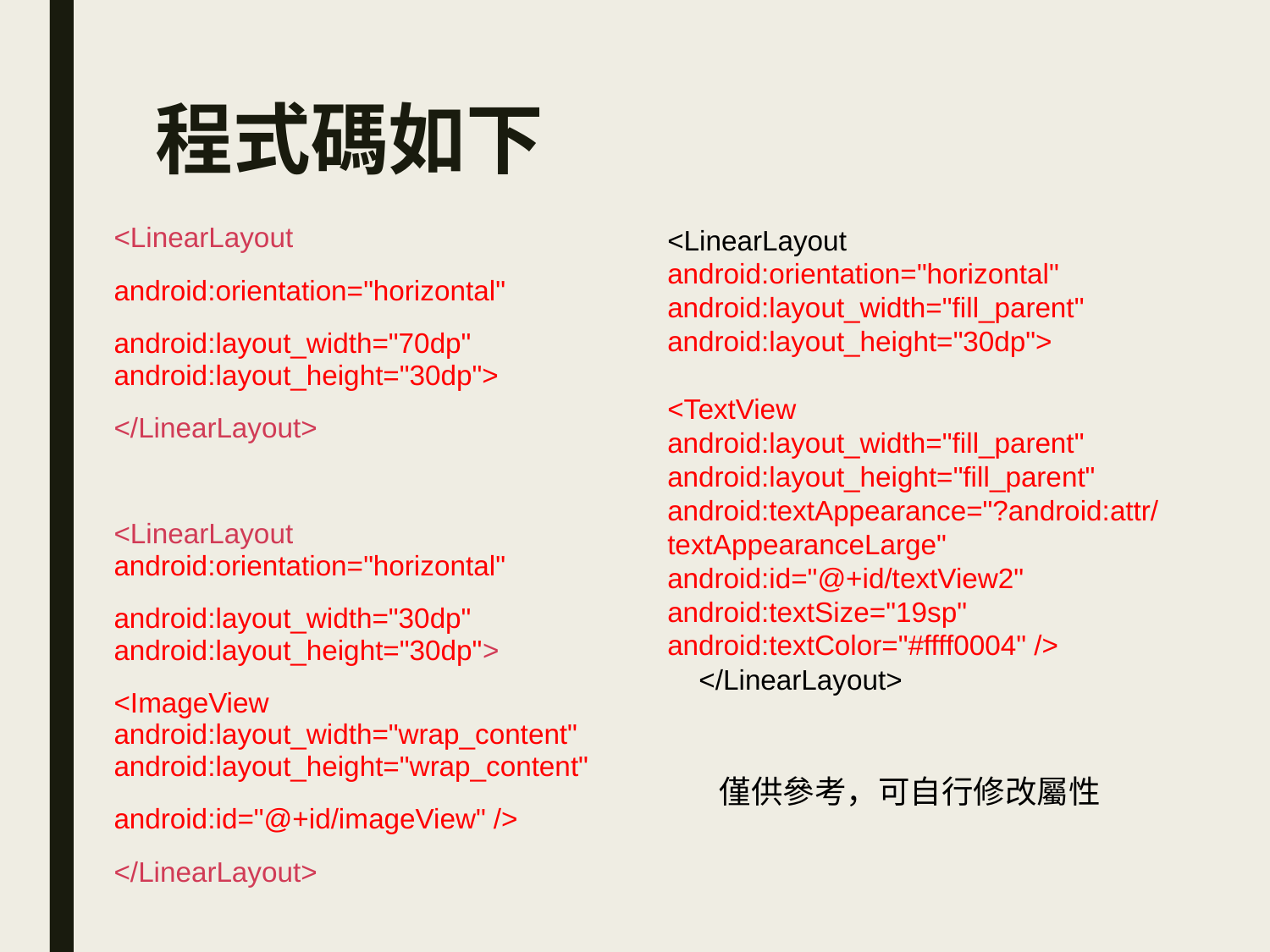

# 程式碼如下
<LinearLayout
android:orientation="horizontal"
android:layout_width="70dp"       android:layout_height="30dp">
</LinearLayout>

<LinearLayout      android:orientation="horizontal"
android:layout_width="30dp"        android:layout_height="30dp">
<ImageView           android:layout_width="wrap_content"         android:layout_height="wrap_content"
android:id="@+id/imageView" />
</LinearLayout>
<LinearLayout
android:orientation="horizontal"
android:layout_width="fill_parent"
android:layout_height="30dp">

<TextView
android:layout_width="fill_parent"
android:layout_height="fill_parent"
android:textAppearance="?android:attr/textAppearanceLarge"
android:id="@+id/textView2"
android:textSize="19sp"
android:textColor="#ffff0004" />
    </LinearLayout>
僅供參考，可自行修改屬性